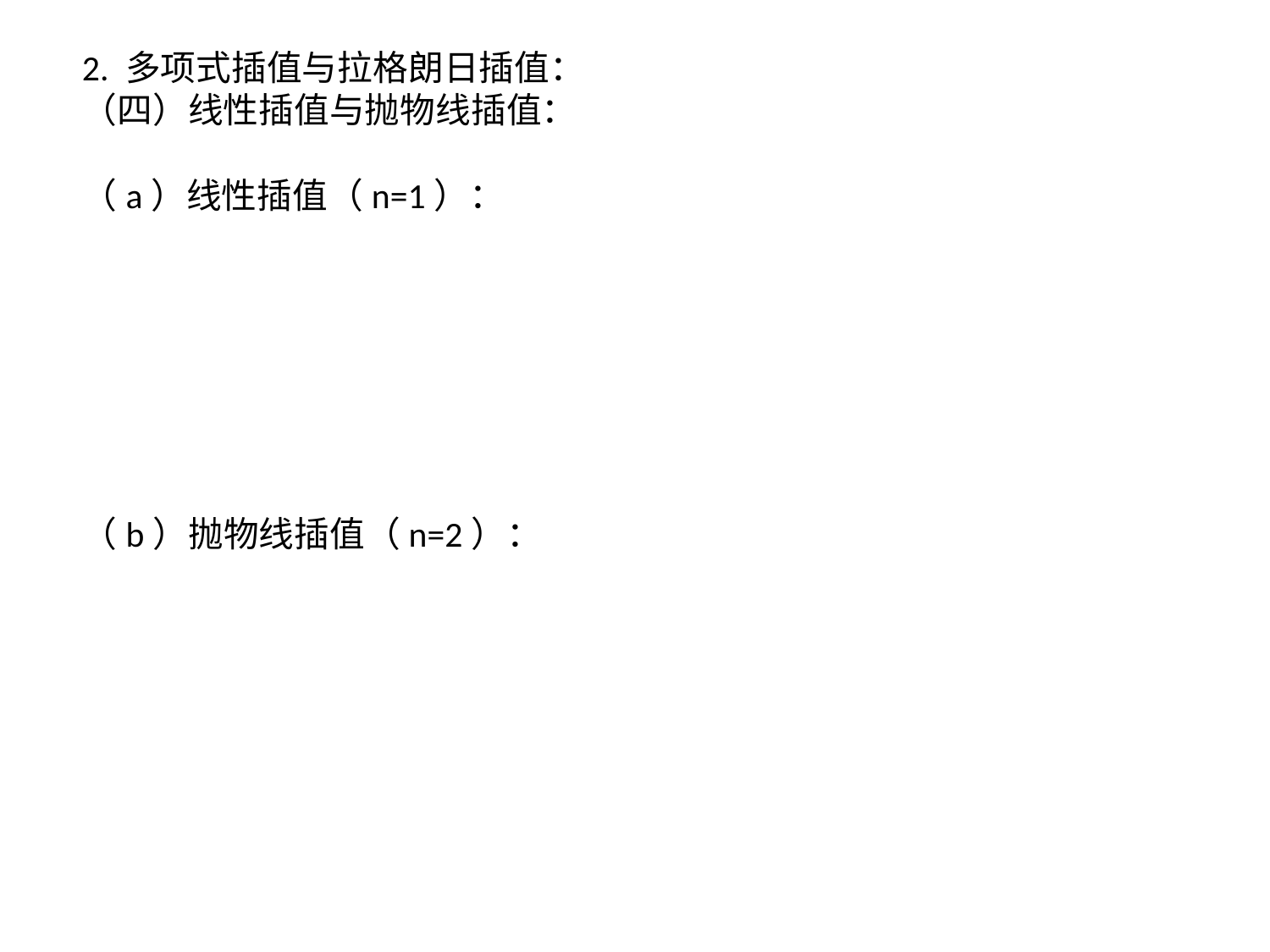

2. 多项式插值与拉格朗日插值：
（四）线性插值与抛物线插值：

（a）线性插值（n=1）：

（b）抛物线插值（n=2）：